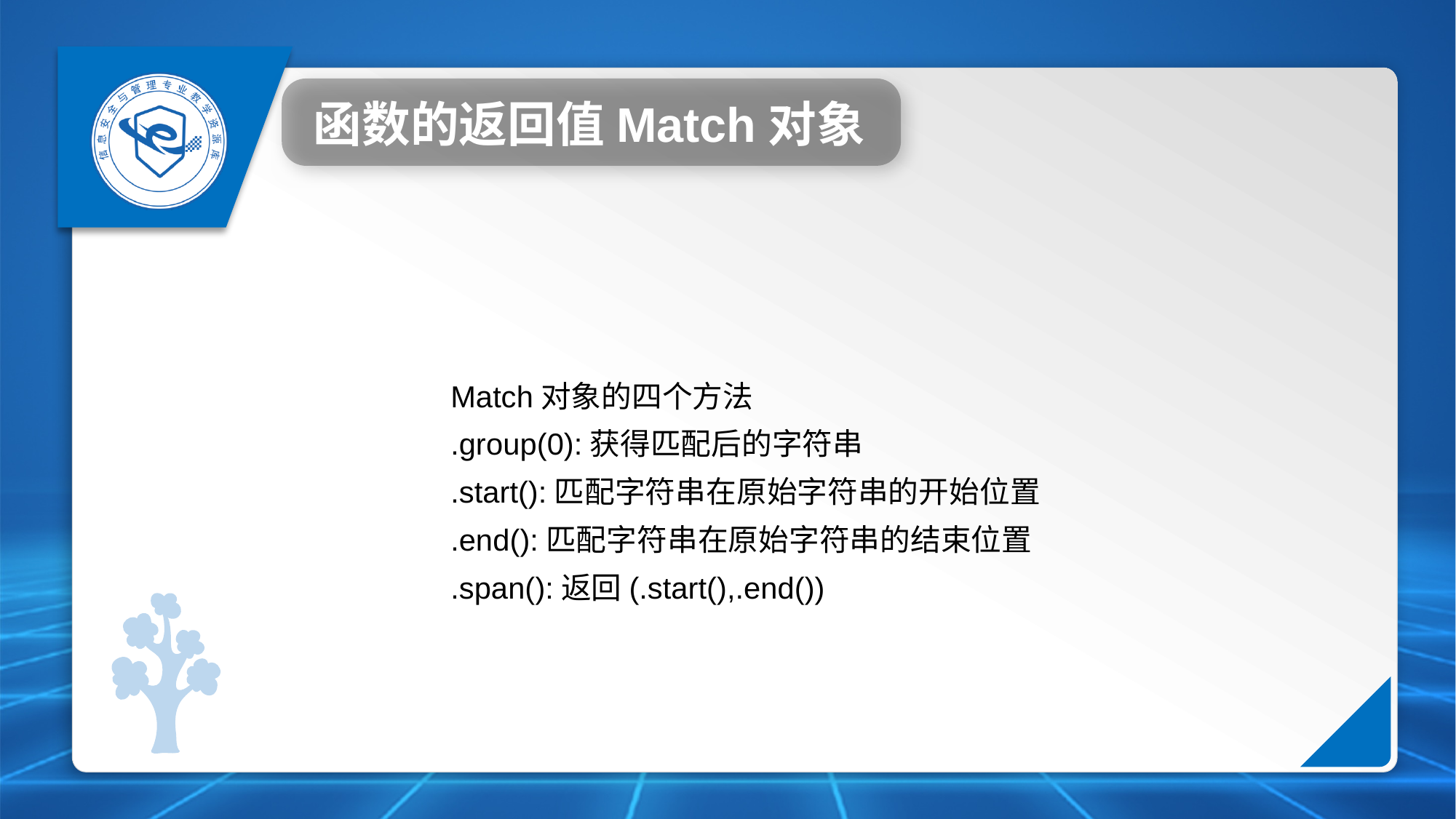

函数的返回值Match对象
Match对象的四个方法
.group(0):获得匹配后的字符串
.start():匹配字符串在原始字符串的开始位置
.end():匹配字符串在原始字符串的结束位置
.span():返回(.start(),.end())